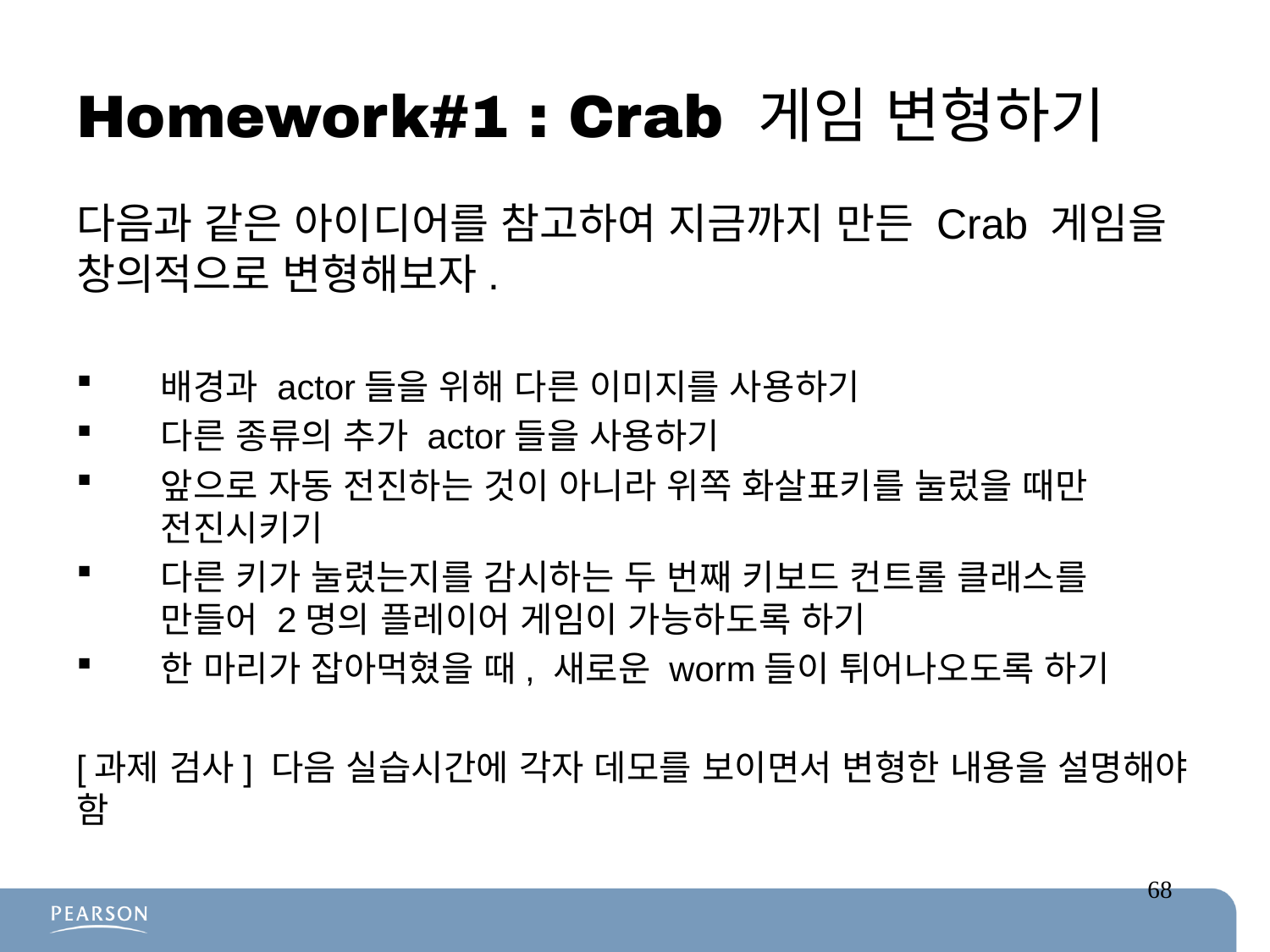

# Homework#1 : Crab 게임 변형하기
다음과 같은 아이디어를 참고하여 지금까지 만든 Crab 게임을 창의적으로 변형해보자.

배경과 actor들을 위해 다른 이미지를 사용하기
다른 종류의 추가 actor들을 사용하기
앞으로 자동 전진하는 것이 아니라 위쪽 화살표키를 눌렀을 때만 전진시키기
다른 키가 눌렸는지를 감시하는 두 번째 키보드 컨트롤 클래스를 만들어 2명의 플레이어 게임이 가능하도록 하기
한 마리가 잡아먹혔을 때, 새로운 worm들이 튀어나오도록 하기

[과제 검사] 다음 실습시간에 각자 데모를 보이면서 변형한 내용을 설명해야 함
68